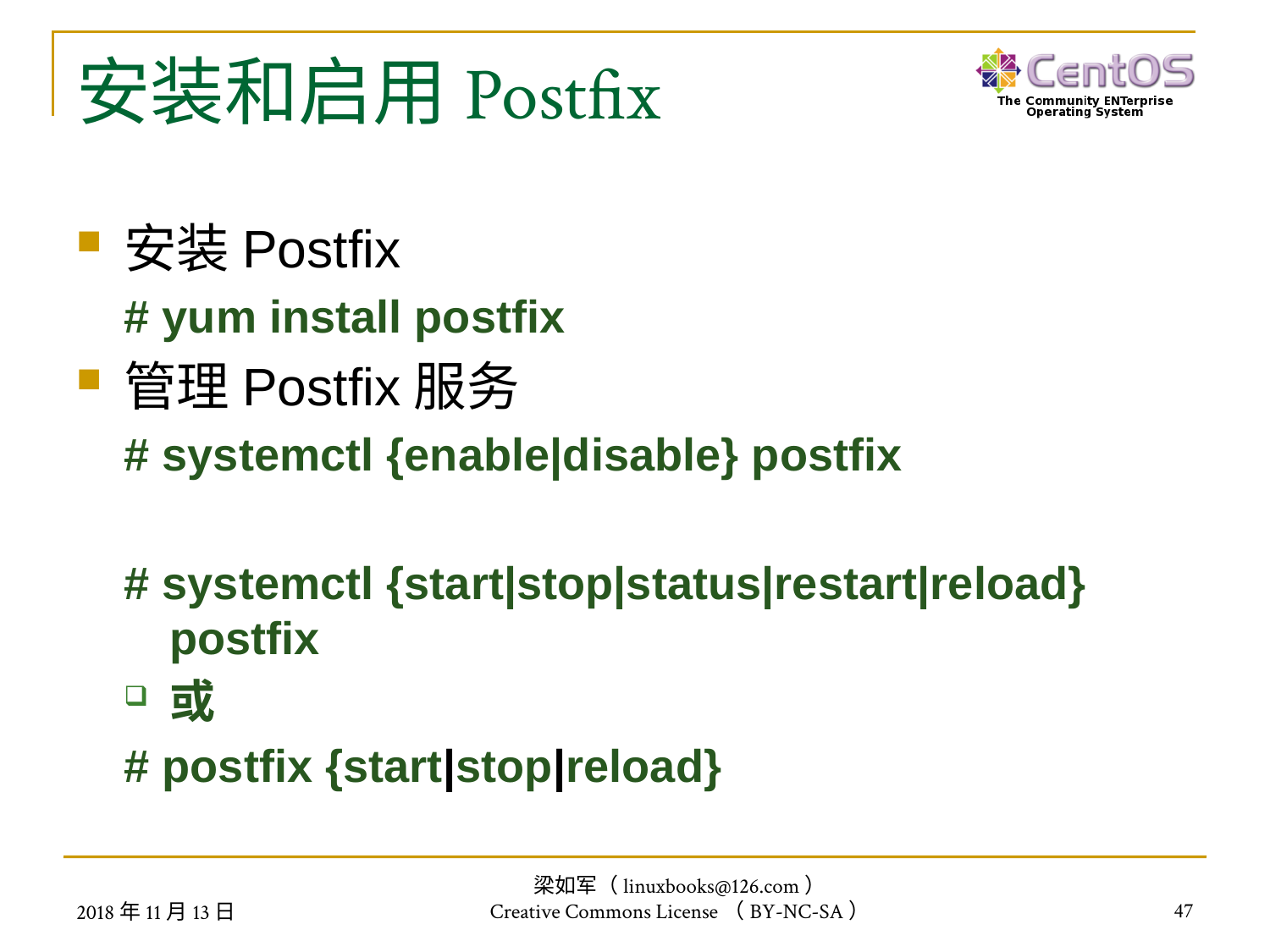

# 安装和启用Postfix
安装Postfix
# yum install postfix
管理Postfix服务
# systemctl {enable|disable} postfix

# systemctl {start|stop|status|restart|reload} postfix
或
# postfix {start|stop|reload}

梁如军（linuxbooks@126.com）
Creative Commons License（BY-NC-SA）
2018年11月13日
47